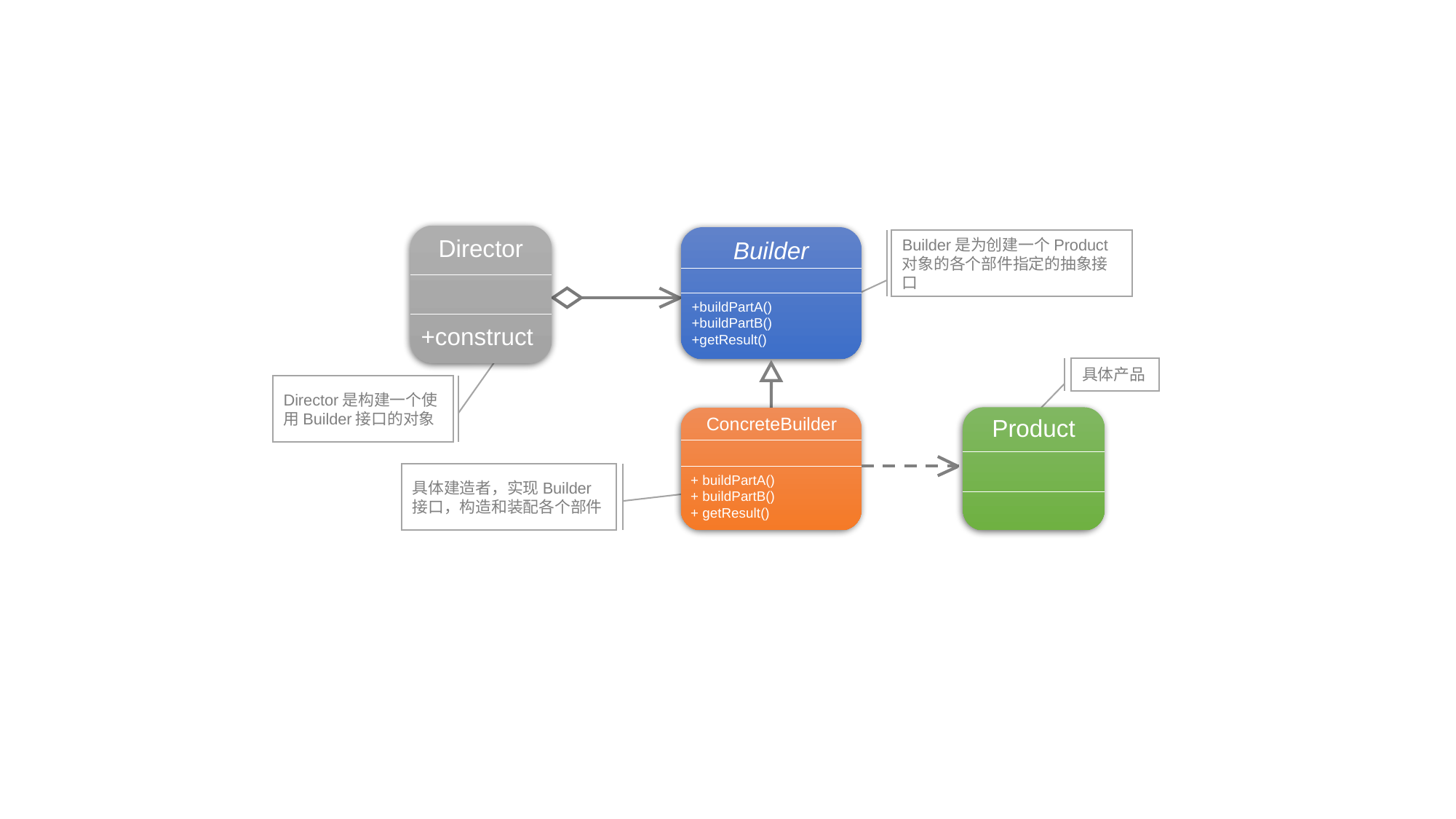

Director
+construct

Builder
+buildPartA()
+buildPartB()
+getResult()
Builder是为创建一个Product对象的各个部件指定的抽象接口

具体产品

Director是构建一个使用Builder接口的对象
Product

ConcreteBuilder

具体建造者，实现Builder接口，构造和装配各个部件
+ buildPartA()
+ buildPartB()
+ getResult()